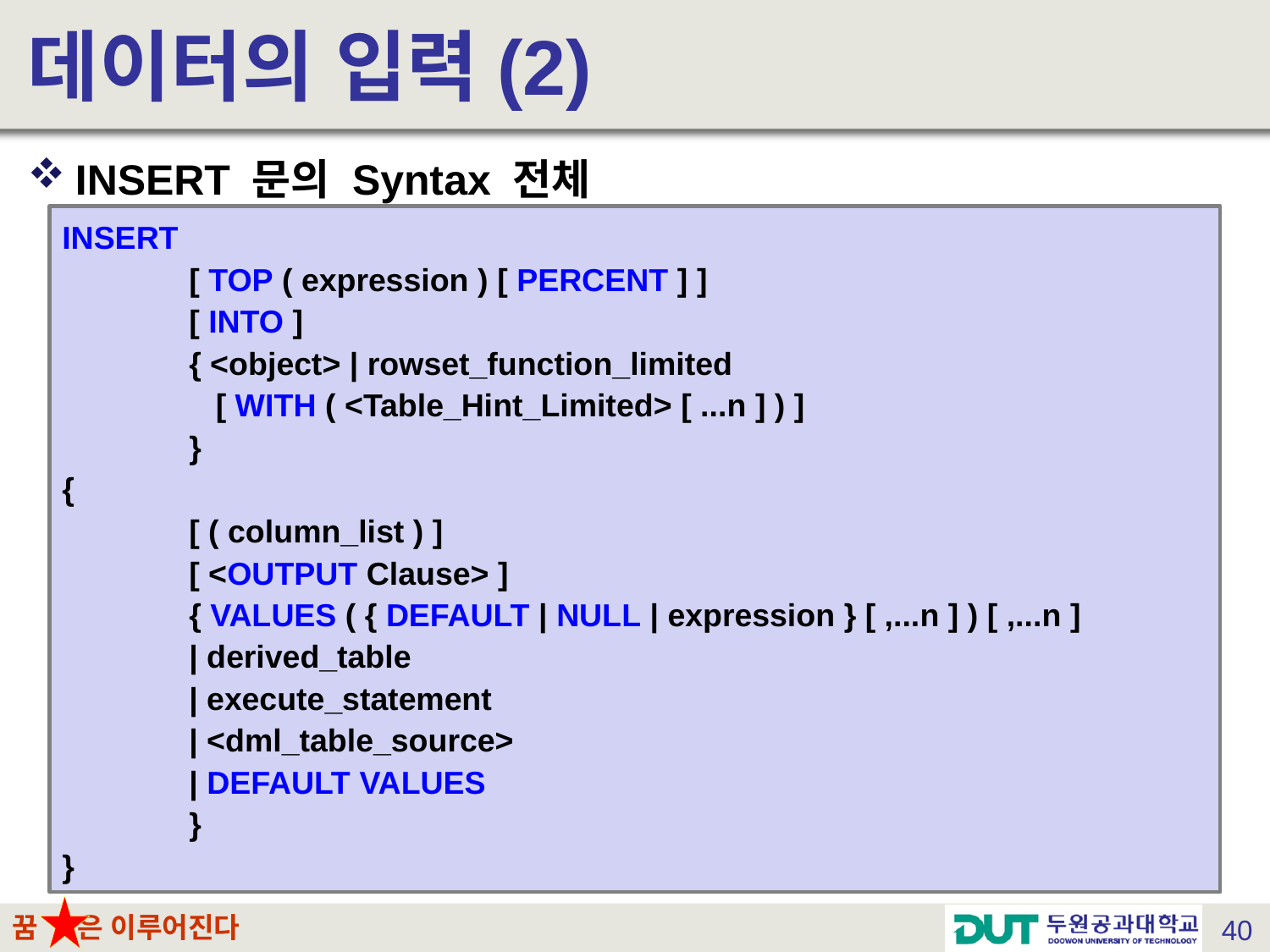

# 데이터의 입력(2)
INSERT 문의 Syntax 전체
INSERT
	[ TOP ( expression ) [ PERCENT ] ]
	[ INTO ]
	{ <object> | rowset_function_limited
	   [ WITH ( <Table_Hint_Limited> [ ...n ] ) ]
	}
{
	[ ( column_list ) ]
	[ <OUTPUT Clause> ]
	{ VALUES ( { DEFAULT | NULL | expression } [ ,...n ] ) [ ,...n ]
	| derived_table
	| execute_statement
	| <dml_table_source>
	| DEFAULT VALUES
	}
}